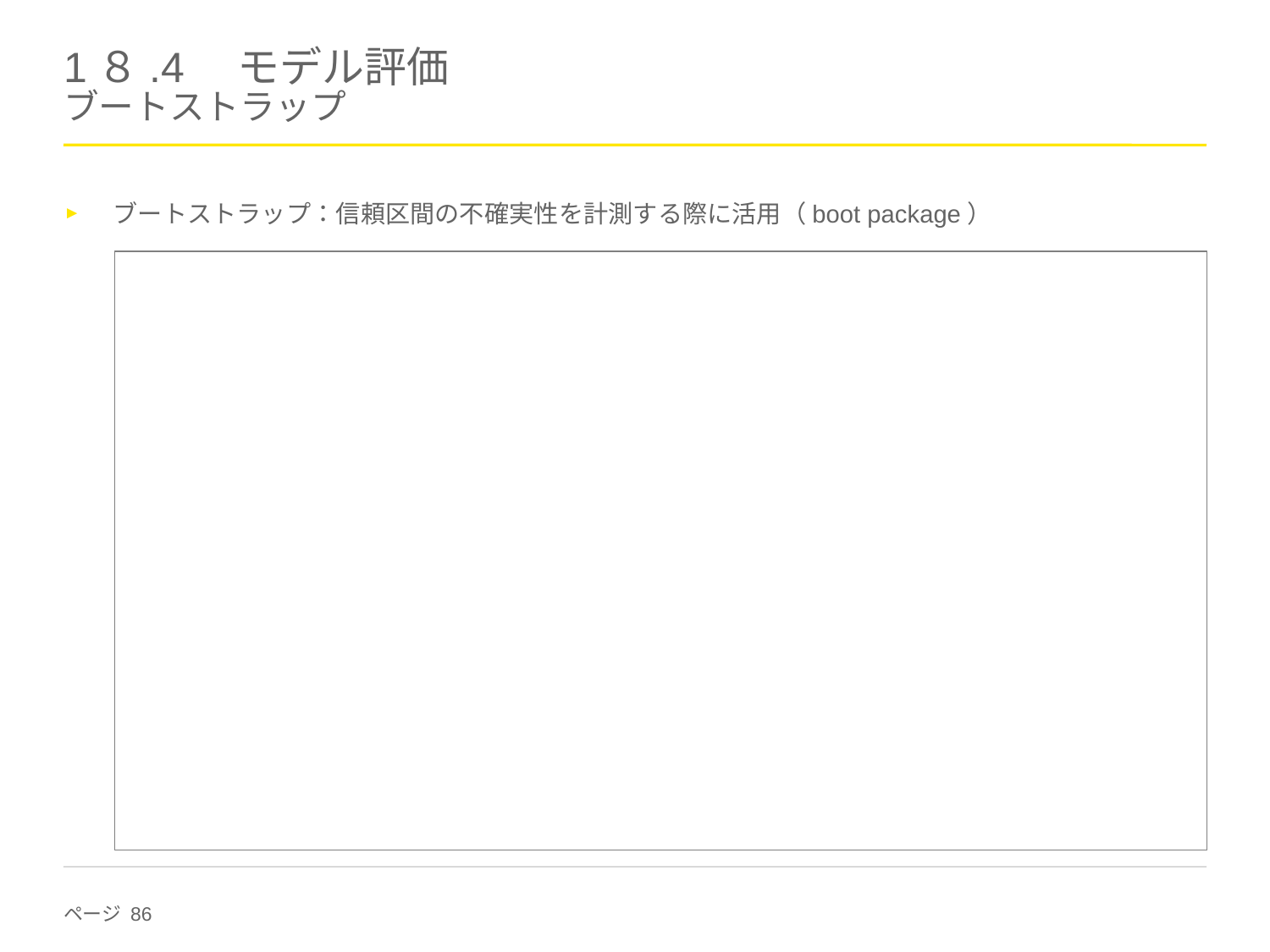

# 1８.4　モデル評価 ブートストラップ
ブートストラップ：信頼区間の不確実性を計測する際に活用（boot package）